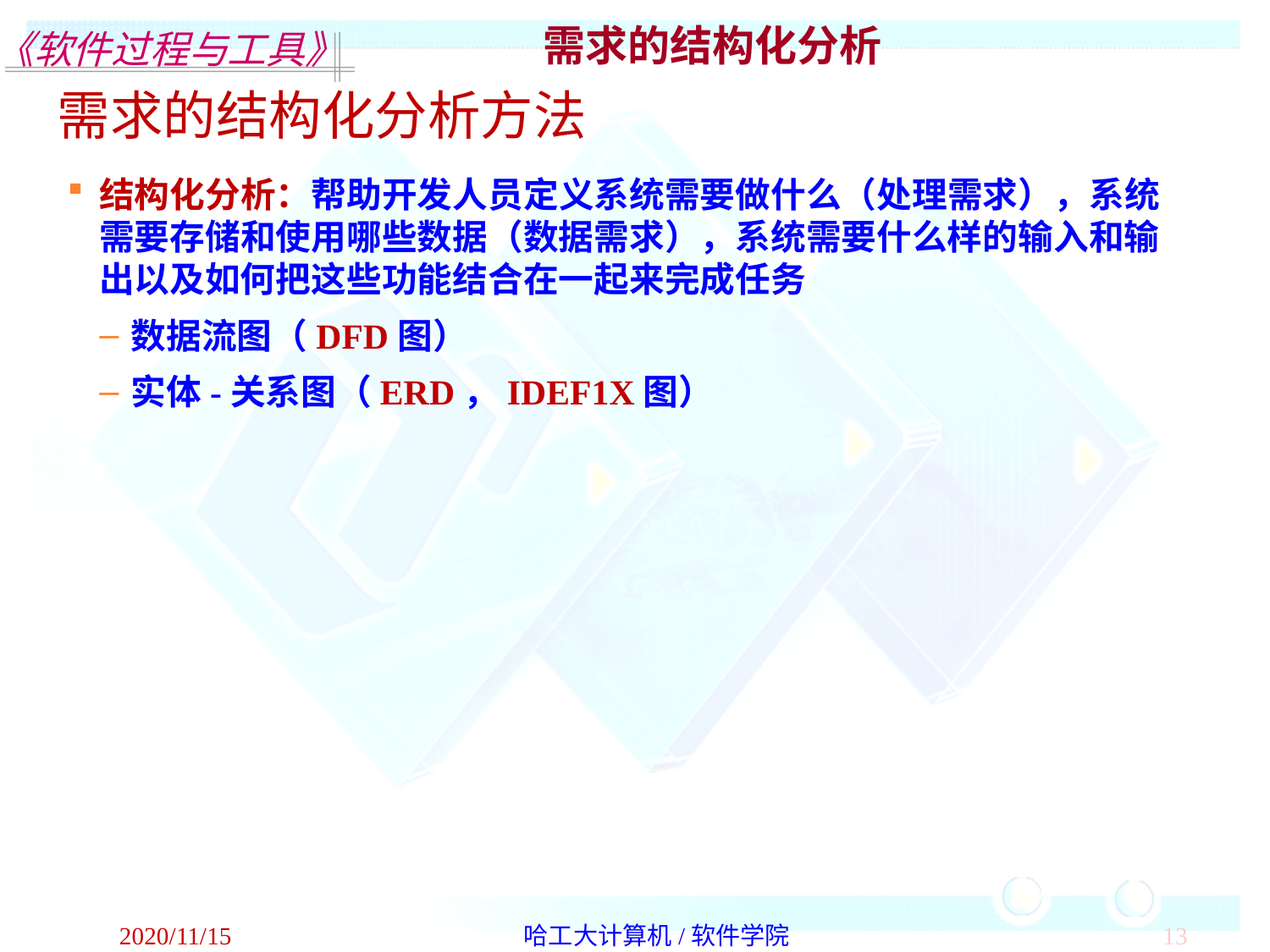

需求的结构化分析
需求的结构化分析方法
结构化分析：帮助开发人员定义系统需要做什么（处理需求），系统需要存储和使用哪些数据（数据需求），系统需要什么样的输入和输出以及如何把这些功能结合在一起来完成任务
数据流图（DFD图）
实体-关系图（ERD，IDEF1X图）